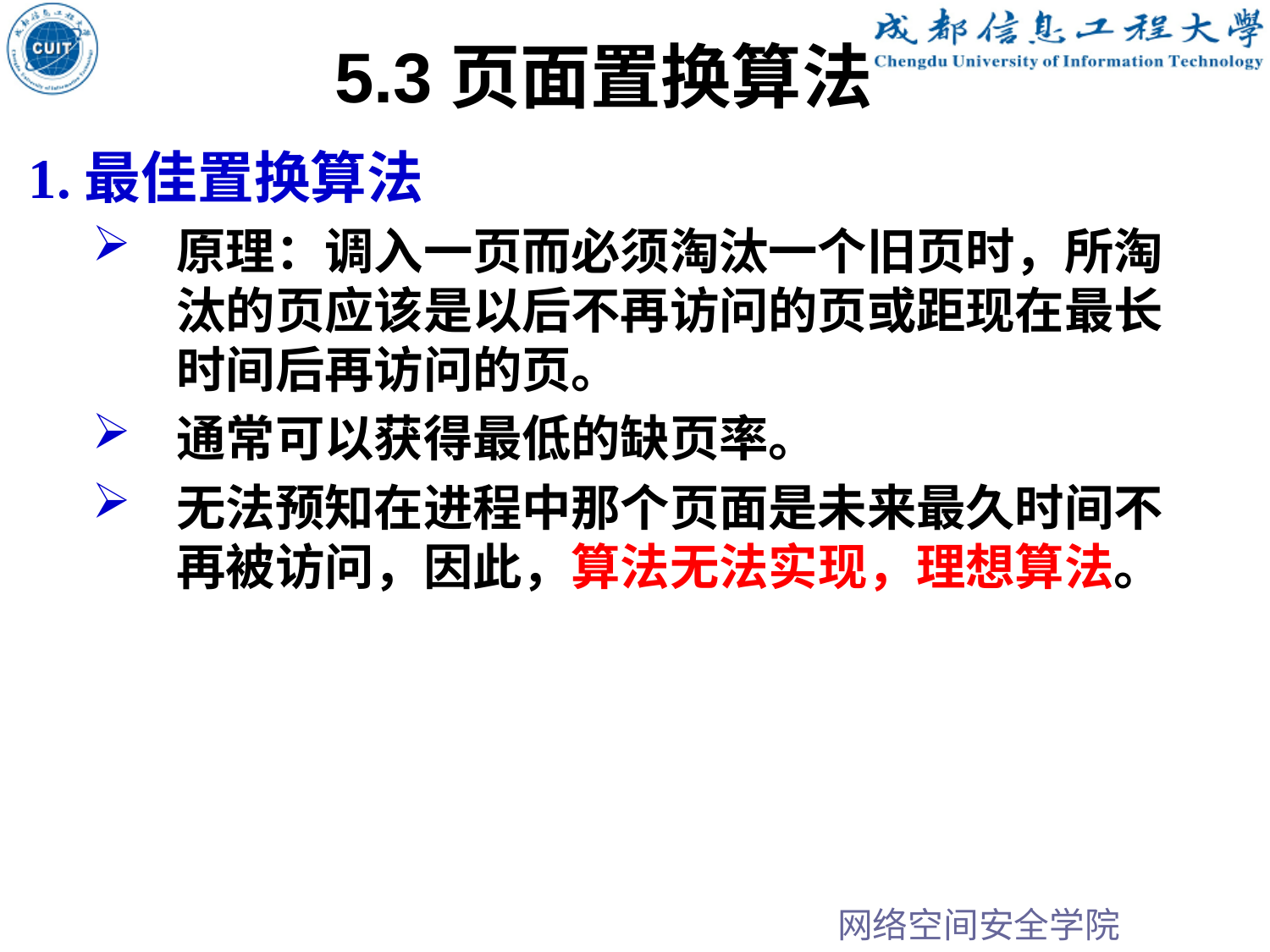

5.3页面置换算法
1.最佳置换算法
原理：调入一页而必须淘汰一个旧页时，所淘汰的页应该是以后不再访问的页或距现在最长时间后再访问的页。
通常可以获得最低的缺页率。
无法预知在进程中那个页面是未来最久时间不再被访问，因此，算法无法实现，理想算法。